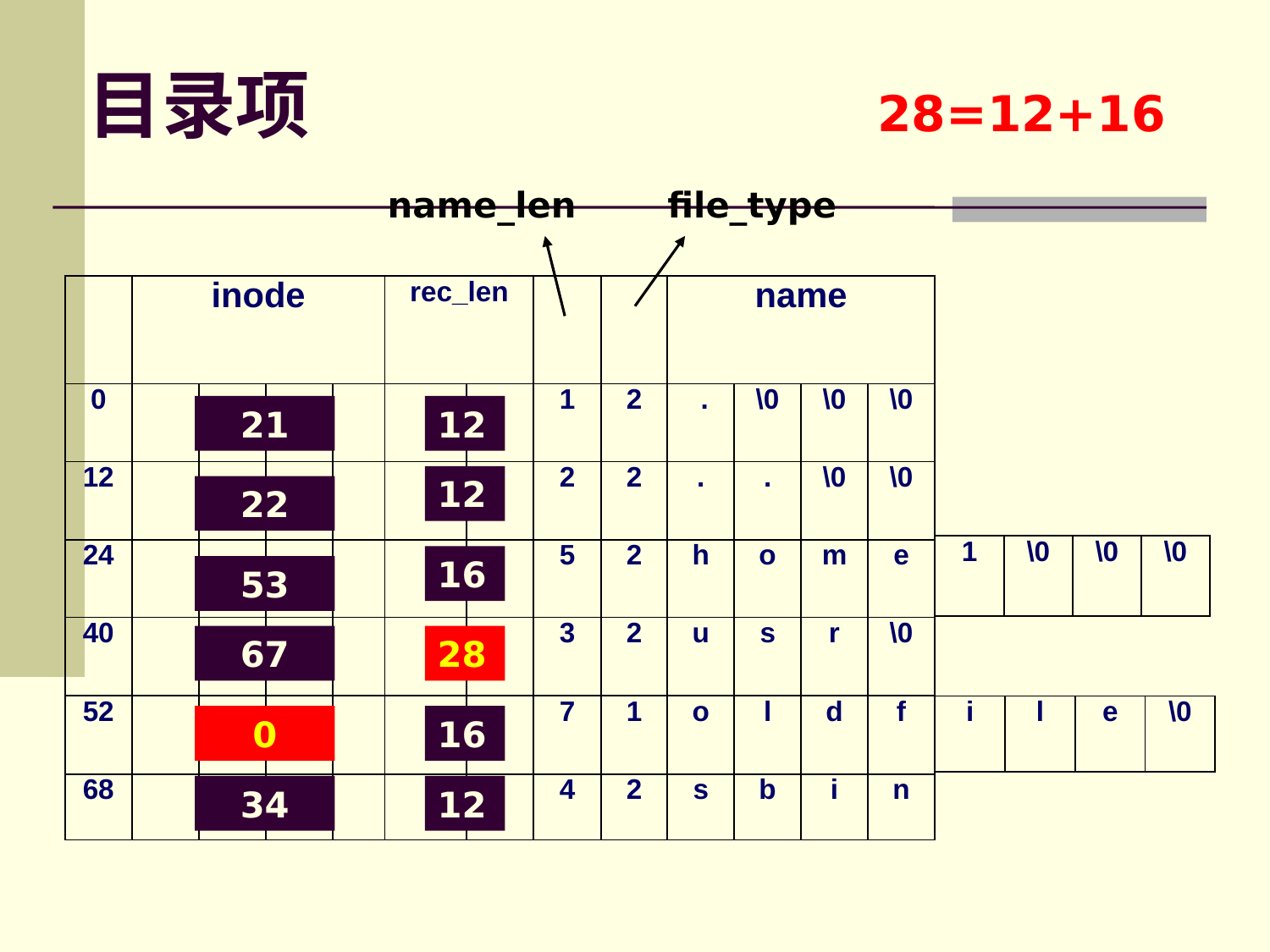

# 目录项
28=12+16
name_len
file_type

|  | inode |  |  |  | rec\_len |  |  |  | name |  |  |  |
| --- | --- | --- | --- | --- | --- | --- | --- | --- | --- | --- | --- | --- |
| 0 |  |  |  |  |  |  | 1 | 2 | . | \0 | \0 | \0 |
| 12 |  |  |  |  |  |  | 2 | 2 | . | . | \0 | \0 |
| 24 |  |  |  |  |  |  | 5 | 2 | h | o | m | e |
| 40 |  |  |  |  |  |  | 3 | 2 | u | s | r | \0 |
| 52 |  |  |  |  |  |  | 7 | 1 | o | l | d | f |
| 68 |  |  |  |  |  |  | 4 | 2 | s | b | i | n |
21
12
12
22
| 1 | \0 | \0 | \0 |
| --- | --- | --- | --- |
16
53
67
28
| i | l | e | \0 |
| --- | --- | --- | --- |
0
16
34
12